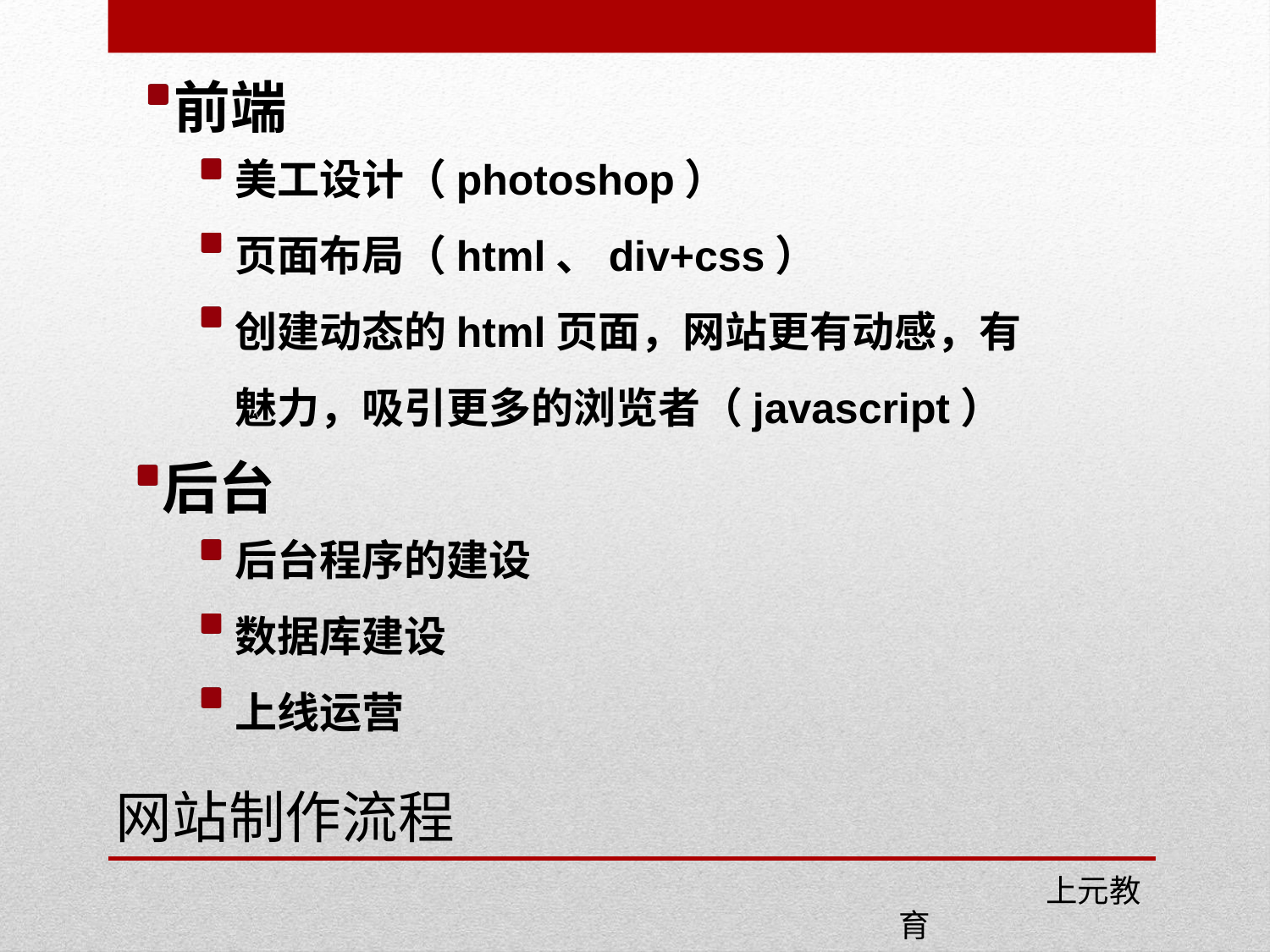

前端

美工设计（photoshop）
页面布局（html、div+css）
创建动态的html页面，网站更有动感，有魅力，吸引更多的浏览者（javascript）

后台程序的建设
数据库建设
上线运营

后台

网站制作流程
              上元教育